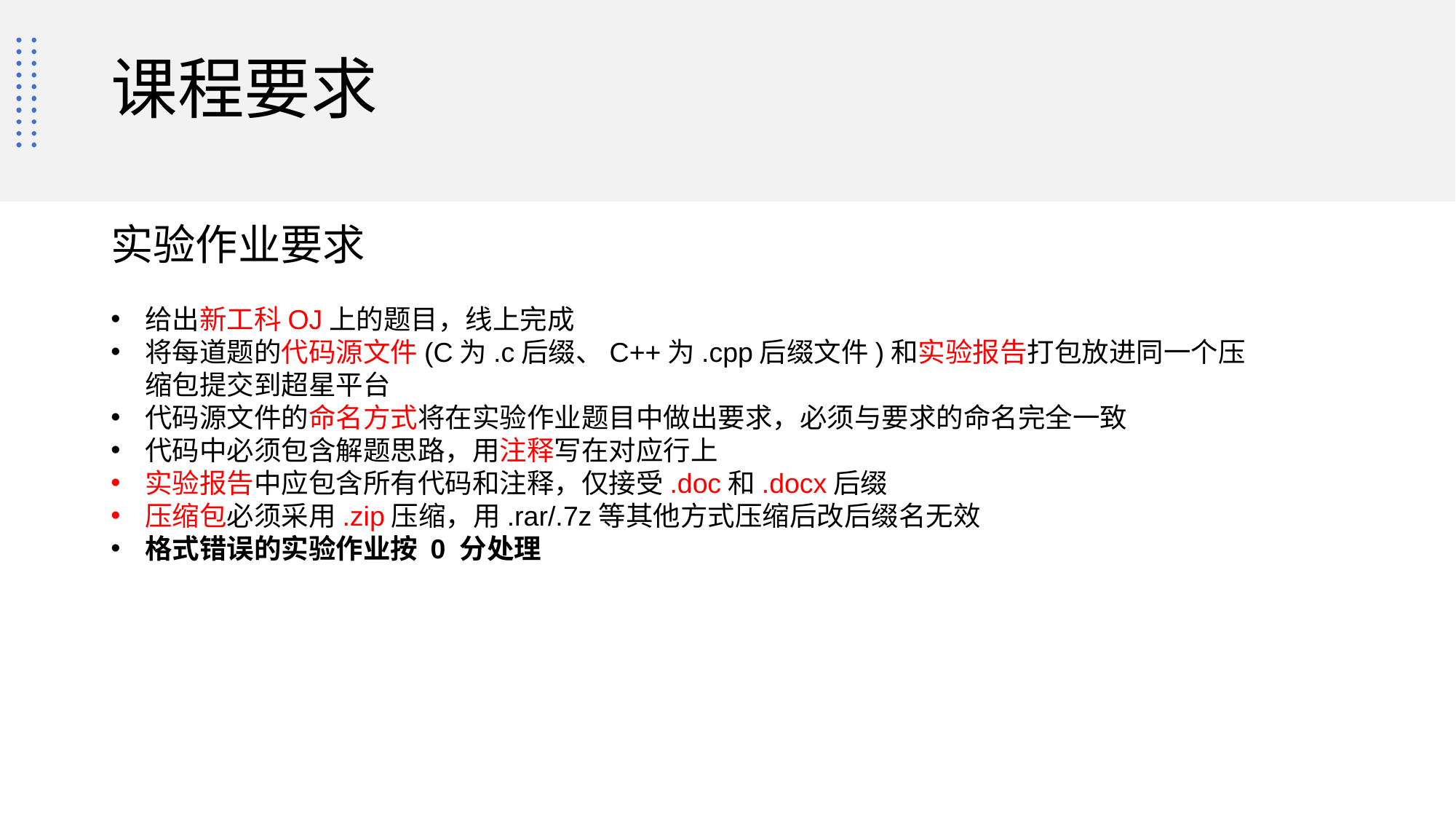

# 课程要求
实验作业要求
给出新工科OJ上的题目，线上完成
将每道题的代码源文件(C为.c后缀、C++为.cpp后缀文件)和实验报告打包放进同一个压缩包提交到超星平台
代码源文件的命名方式将在实验作业题目中做出要求，必须与要求的命名完全一致
代码中必须包含解题思路，用注释写在对应行上
实验报告中应包含所有代码和注释，仅接受.doc和.docx后缀
压缩包必须采用.zip压缩，用.rar/.7z等其他方式压缩后改后缀名无效
格式错误的实验作业按 0 分处理